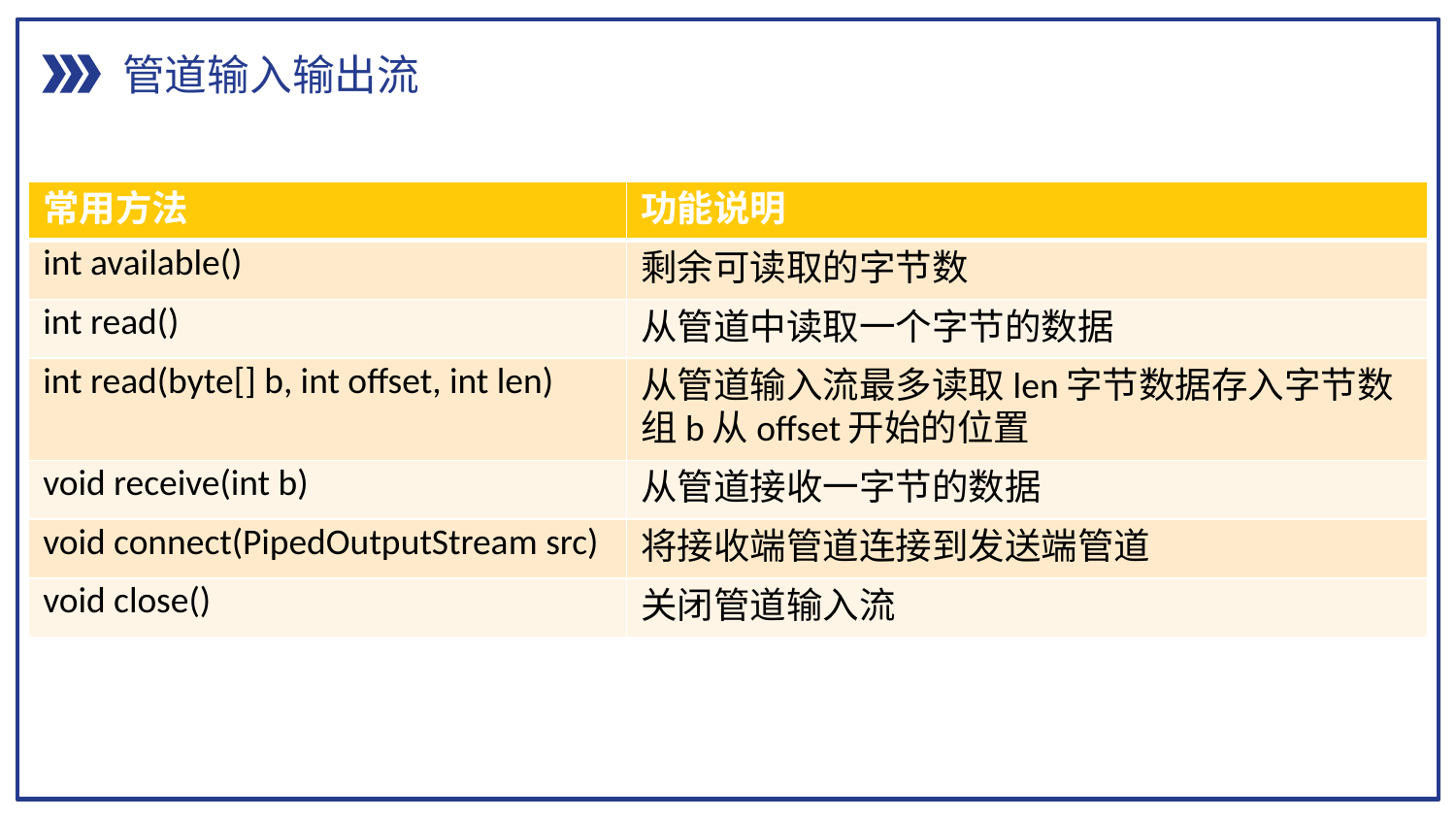

管道输入输出流

| 常用方法 | 功能说明 |
| --- | --- |
| int available() | 剩余可读取的字节数 |
| int read() | 从管道中读取一个字节的数据 |
| int read(byte[] b, int offset, int len) | 从管道输入流最多读取len字节数据存入字节数组b从offset开始的位置 |
| void receive(int b) | 从管道接收一字节的数据 |
| void connect(PipedOutputStream src) | 将接收端管道连接到发送端管道 |
| void close() | 关闭管道输入流 |